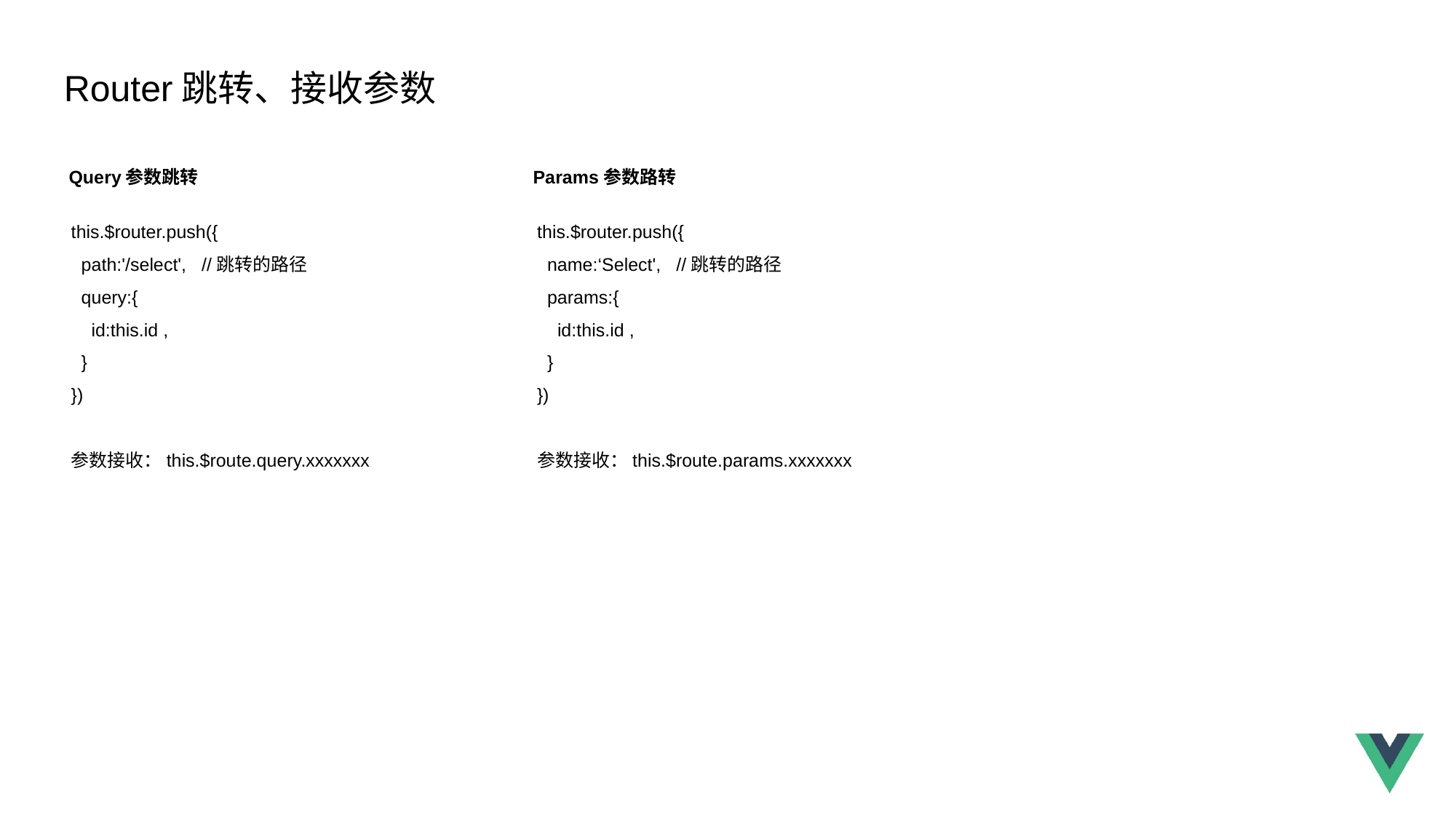

Router跳转、接收参数
Query参数跳转
Params参数路转
this.$router.push({
  path:'/select',   //跳转的路径
  query:{
    id:this.id ,
  }
})

参数接收：this.$route.query.xxxxxxx
this.$router.push({
  name:‘Select',   //跳转的路径
  params:{
    id:this.id ,
  }
})

参数接收：this.$route.params.xxxxxxx